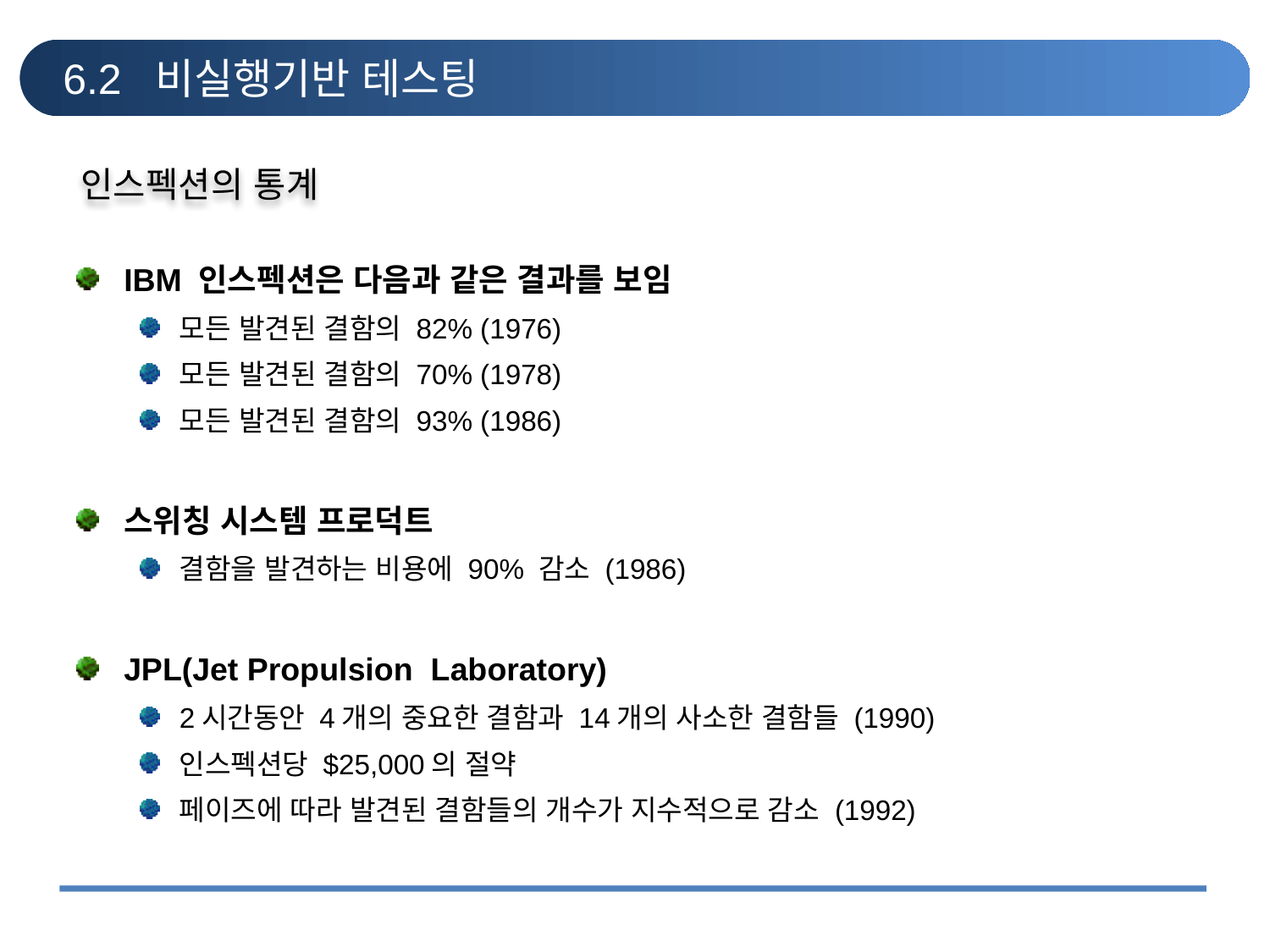

# 6.2  비실행기반 테스팅
인스펙션의 통계
IBM 인스펙션은 다음과 같은 결과를 보임
모든 발견된 결함의 82% (1976)
모든 발견된 결함의 70% (1978)
모든 발견된 결함의 93% (1986)

스위칭 시스템 프로덕트
결함을 발견하는 비용에 90% 감소 (1986)

JPL(Jet Propulsion  Laboratory)
2시간동안 4개의 중요한 결함과 14개의 사소한 결함들 (1990)
인스펙션당 $25,000의 절약
페이즈에 따라 발견된 결함들의 개수가 지수적으로 감소 (1992)